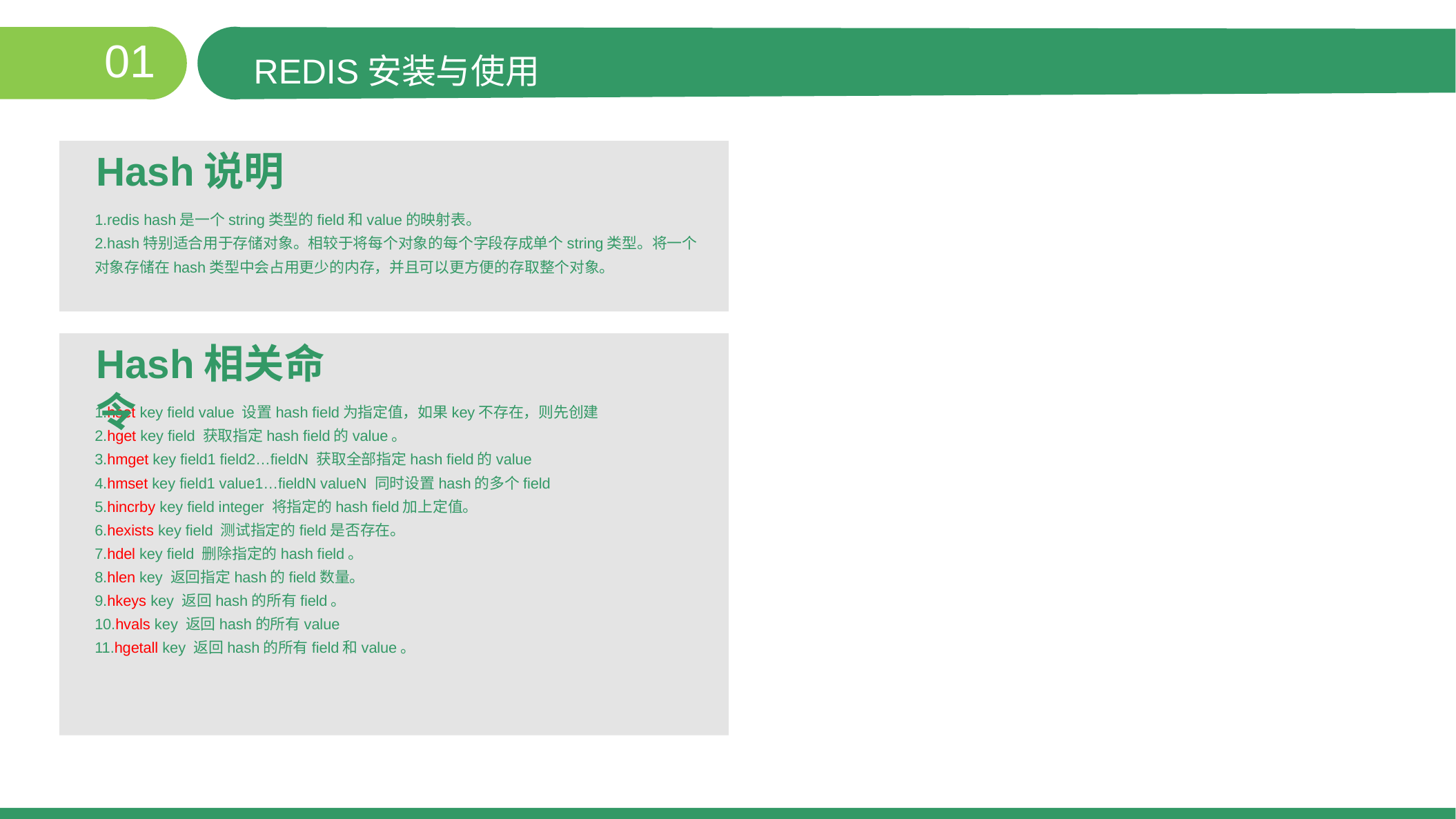

01

REDIS安装与使用

Hash说明

1.redis hash是一个string类型的field和value的映射表。
2.hash特别适合用于存储对象。相较于将每个对象的每个字段存成单个string类型。将一个对象存储在hash类型中会占用更少的内存，并且可以更方便的存取整个对象。
Hash相关命令

1.hset key field value 设置hash field为指定值，如果key不存在，则先创建
2.hget key field 获取指定hash field的value。
3.hmget key field1 field2…fieldN 获取全部指定hash field的value
4.hmset key field1 value1…fieldN valueN 同时设置hash的多个field
5.hincrby key field integer 将指定的hash field加上定值。
6.hexists key field 测试指定的field是否存在。
7.hdel key field 删除指定的hash field。
8.hlen key 返回指定hash的field数量。
9.hkeys key 返回hash的所有field。
10.hvals key 返回hash的所有value
11.hgetall key 返回hash的所有field和value。